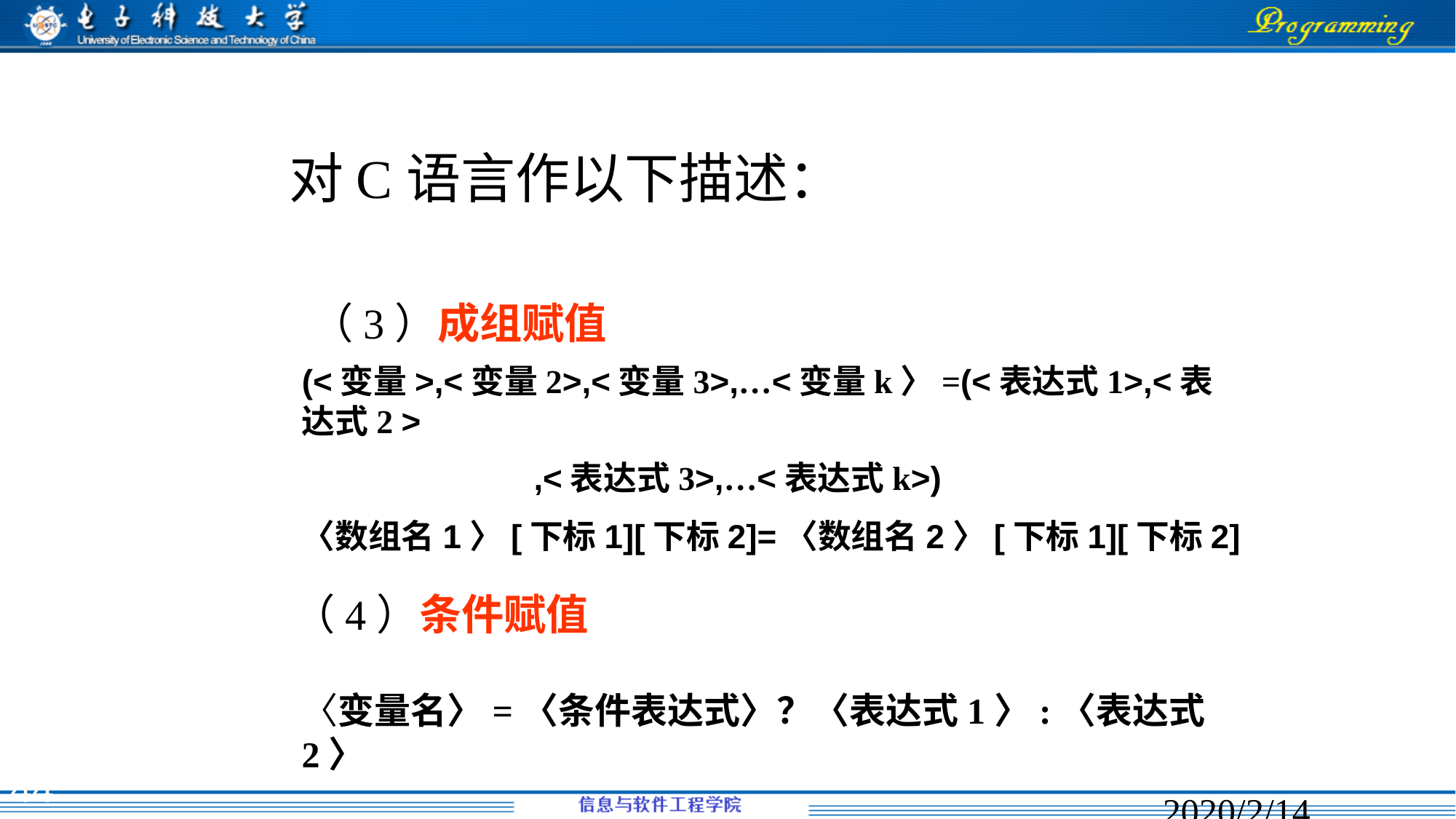

对C语言作以下描述：
（3）成组赋值
(<变量>,<变量2>,<变量3>,…<变量k〉=(<表达式1>,<表达式2 >
                         ,<表达式3>,…<表达式k>)
〈数组名1〉[下标1][下标2]=〈数组名2〉[下标1][下标2]

（4）条件赋值
〈变量名〉=〈条件表达式〉？〈表达式1〉:〈表达式2〉
44
2020/2/14